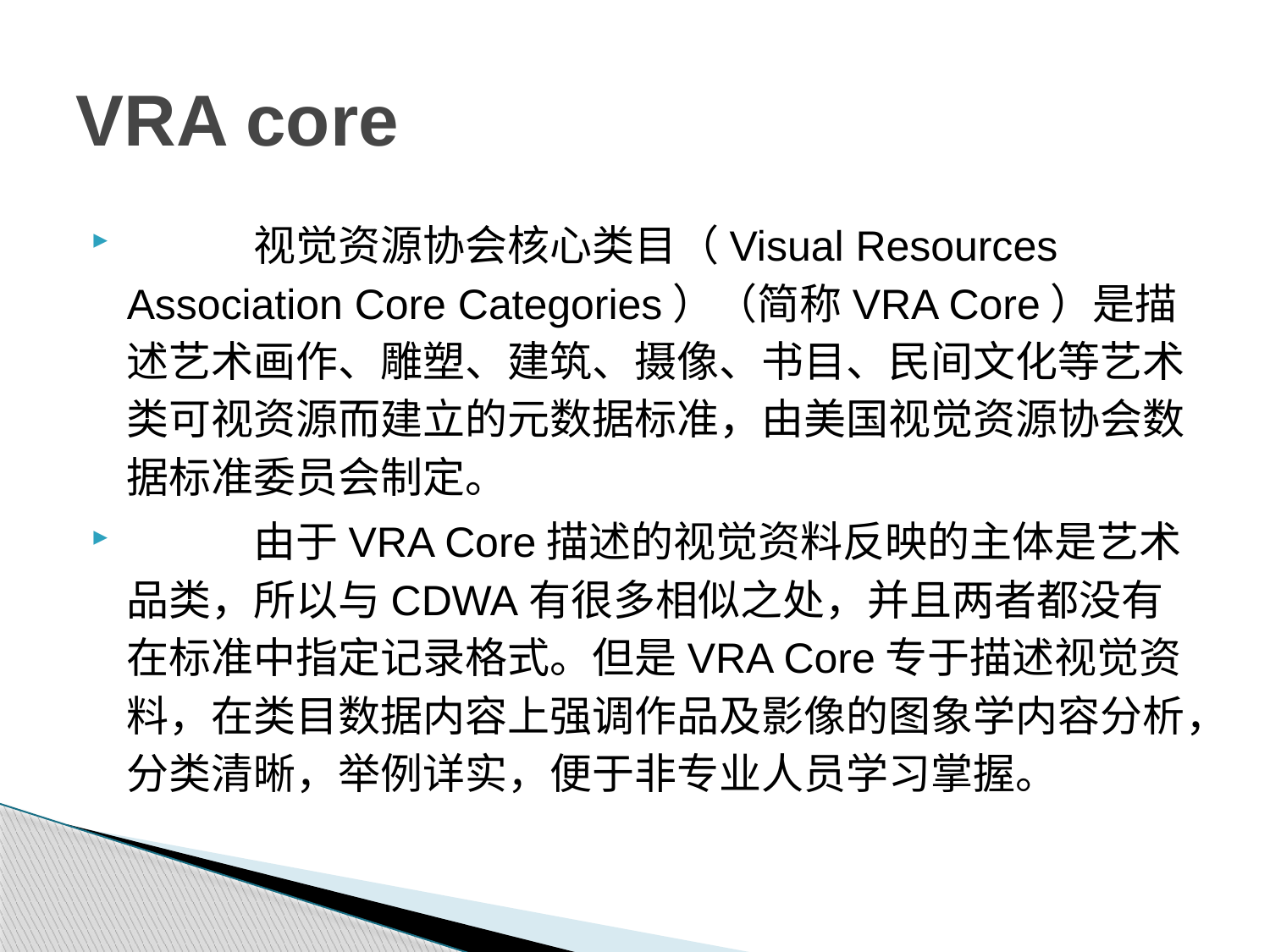

# VRA core
	视觉资源协会核心类目（Visual Resources Association Core Categories）（简称VRA Core）是描述艺术画作、雕塑、建筑、摄像、书目、民间文化等艺术类可视资源而建立的元数据标准，由美国视觉资源协会数据标准委员会制定。
	由于VRA Core描述的视觉资料反映的主体是艺术品类，所以与CDWA有很多相似之处，并且两者都没有在标准中指定记录格式。但是VRA Core专于描述视觉资料，在类目数据内容上强调作品及影像的图象学内容分析，分类清晰，举例详实，便于非专业人员学习掌握。